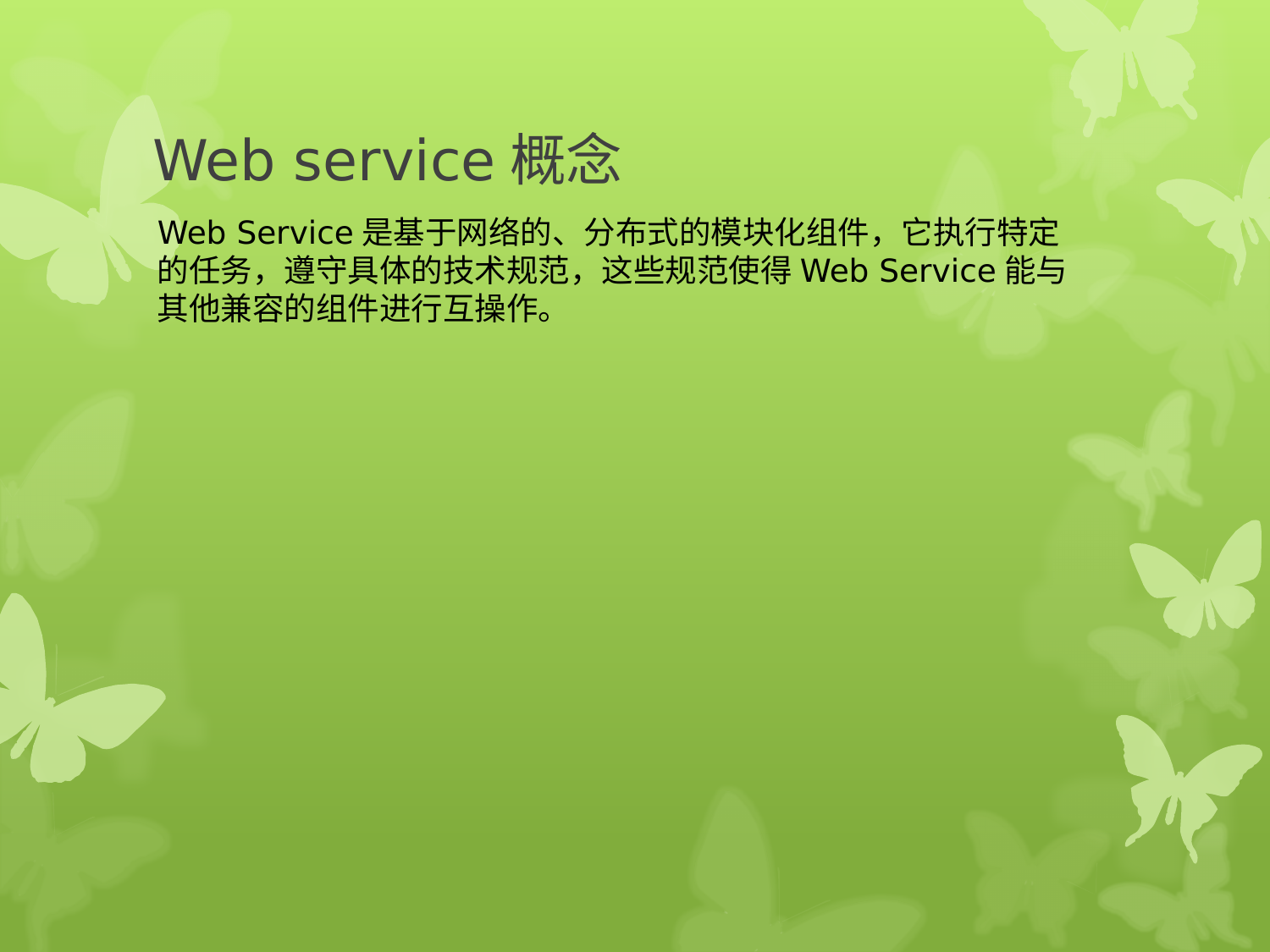

# Web service概念
Web Service是基于网络的、分布式的模块化组件，它执行特定的任务，遵守具体的技术规范，这些规范使得Web Service能与其他兼容的组件进行互操作。